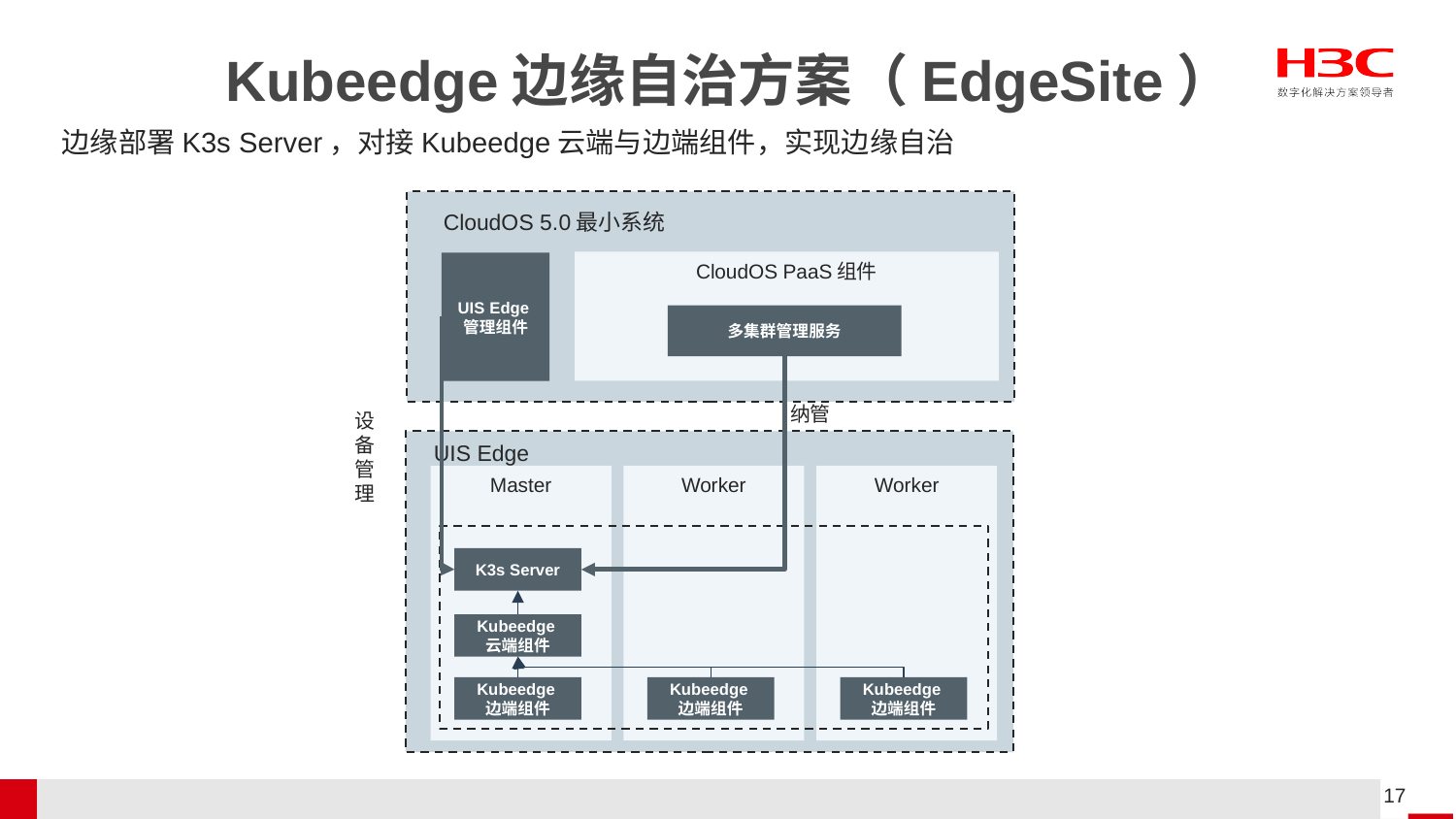

# Kubeedge边缘自治方案（EdgeSite）
边缘部署K3s Server，对接Kubeedge云端与边端组件，实现边缘自治

CloudOS 5.0最小系统
CloudOS PaaS组件
UIS Edge管理组件
多集群管理服务
纳管
设备管理

UIS Edge
Master
Worker
Worker

K3s Server
Kubeedge云端组件
Kubeedge边端组件
Kubeedge边端组件
Kubeedge边端组件